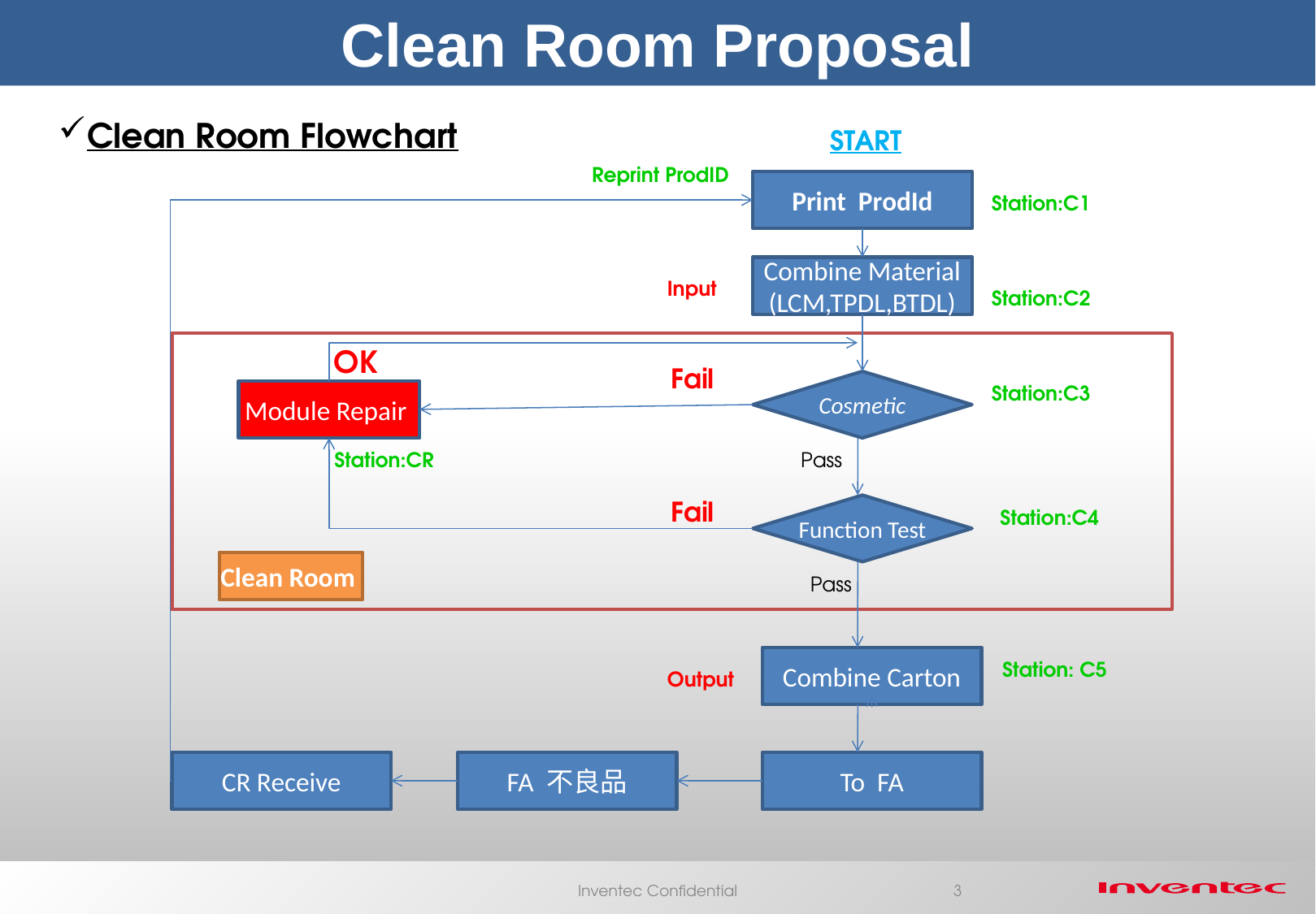

# Clean Room Proposal
Clean Room Flowchart
START
Reprint ProdID
Print  ProdId
Station:C1
Combine Material
(LCM,TPDL,BTDL)
Input
Station:C2

OK
Fail
Cosmetic
Module Repair
Station:C3
Station:CR
Pass
Fail
Function Test
Station:C4
Clean Room
Pass
Combine Carton
Station: C5
Output
CR Receive
FA 不良品
To  FA
Inventec Confidential
3